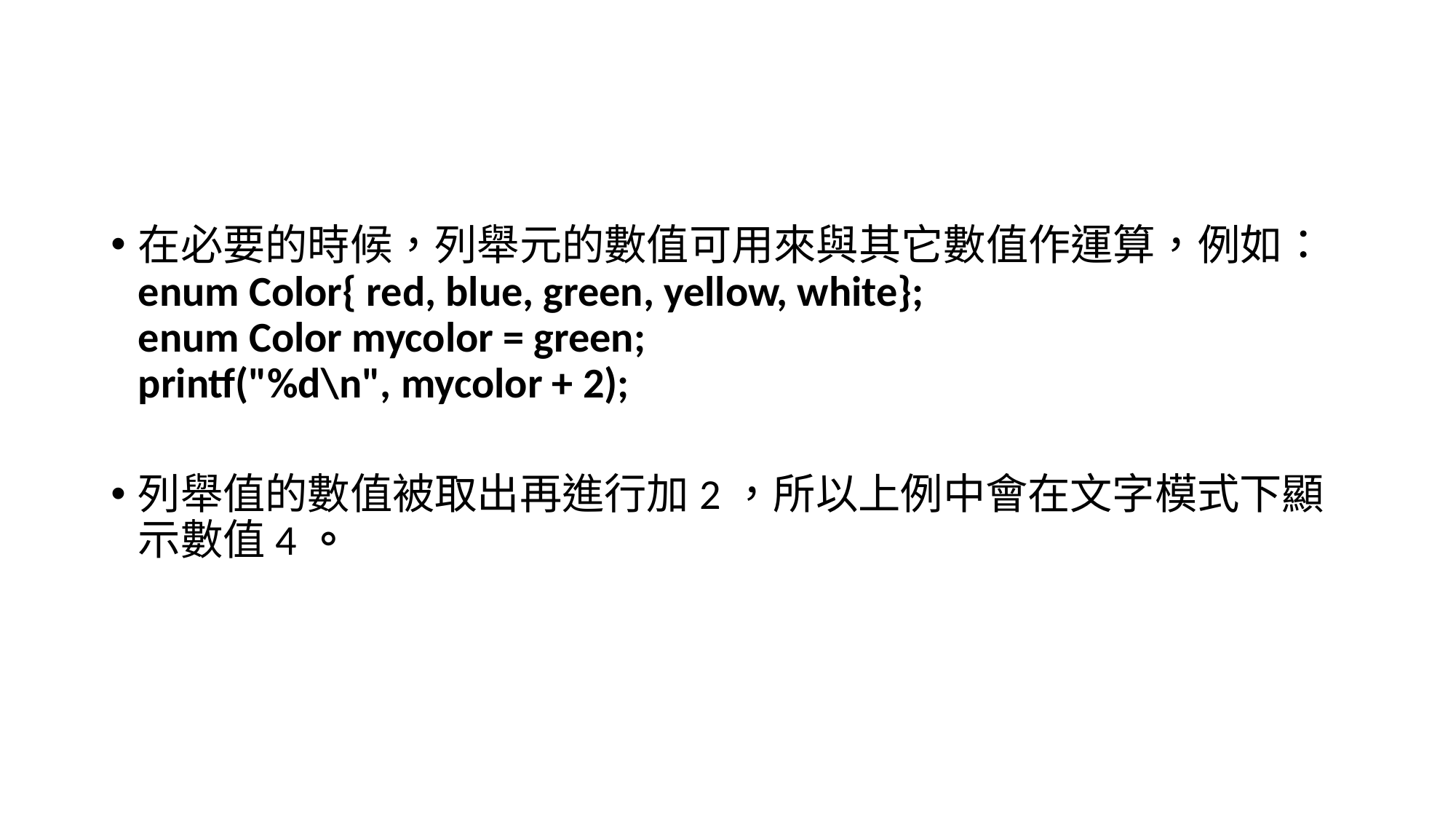

#
在必要的時候，列舉元的數值可用來與其它數值作運算，例如：
enum Color{ red, blue, green, yellow, white};
enum Color mycolor = green;
printf("%d\n", mycolor + 2);
列舉值的數值被取出再進行加2，所以上例中會在文字模式下顯示數值4。